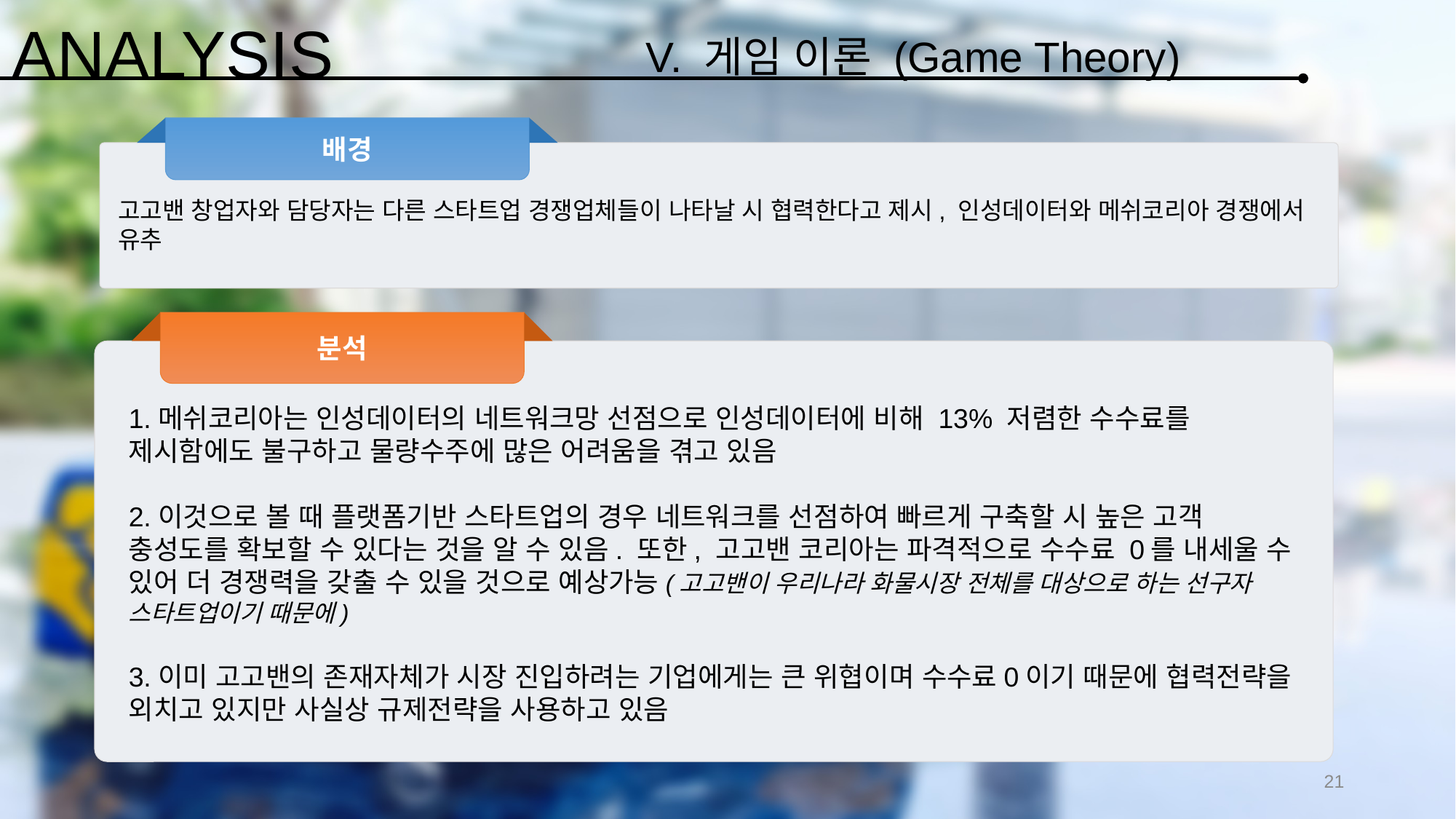

ANALYSIS
V. 게임 이론 (Game Theory)

배경

고고밴 창업자와 담당자는 다른 스타트업 경쟁업체들이 나타날 시 협력한다고 제시, 인성데이터와 메쉬코리아 경쟁에서 유추

분석

1.메쉬코리아는 인성데이터의 네트워크망 선점으로 인성데이터에 비해 13% 저렴한 수수료를 제시함에도 불구하고 물량수주에 많은 어려움을 겪고 있음

2.이것으로 볼 때 플랫폼기반 스타트업의 경우 네트워크를 선점하여 빠르게 구축할 시 높은 고객 충성도를 확보할 수 있다는 것을 알 수 있음. 또한, 고고밴 코리아는 파격적으로 수수료 0를 내세울 수 있어 더 경쟁력을 갖출 수 있을 것으로 예상가능(고고밴이 우리나라 화물시장 전체를 대상으로 하는 선구자 스타트업이기 때문에)

3.이미 고고밴의 존재자체가 시장 진입하려는 기업에게는 큰 위협이며 수수료0이기 때문에 협력전략을 외치고 있지만 사실상 규제전략을 사용하고 있음
21